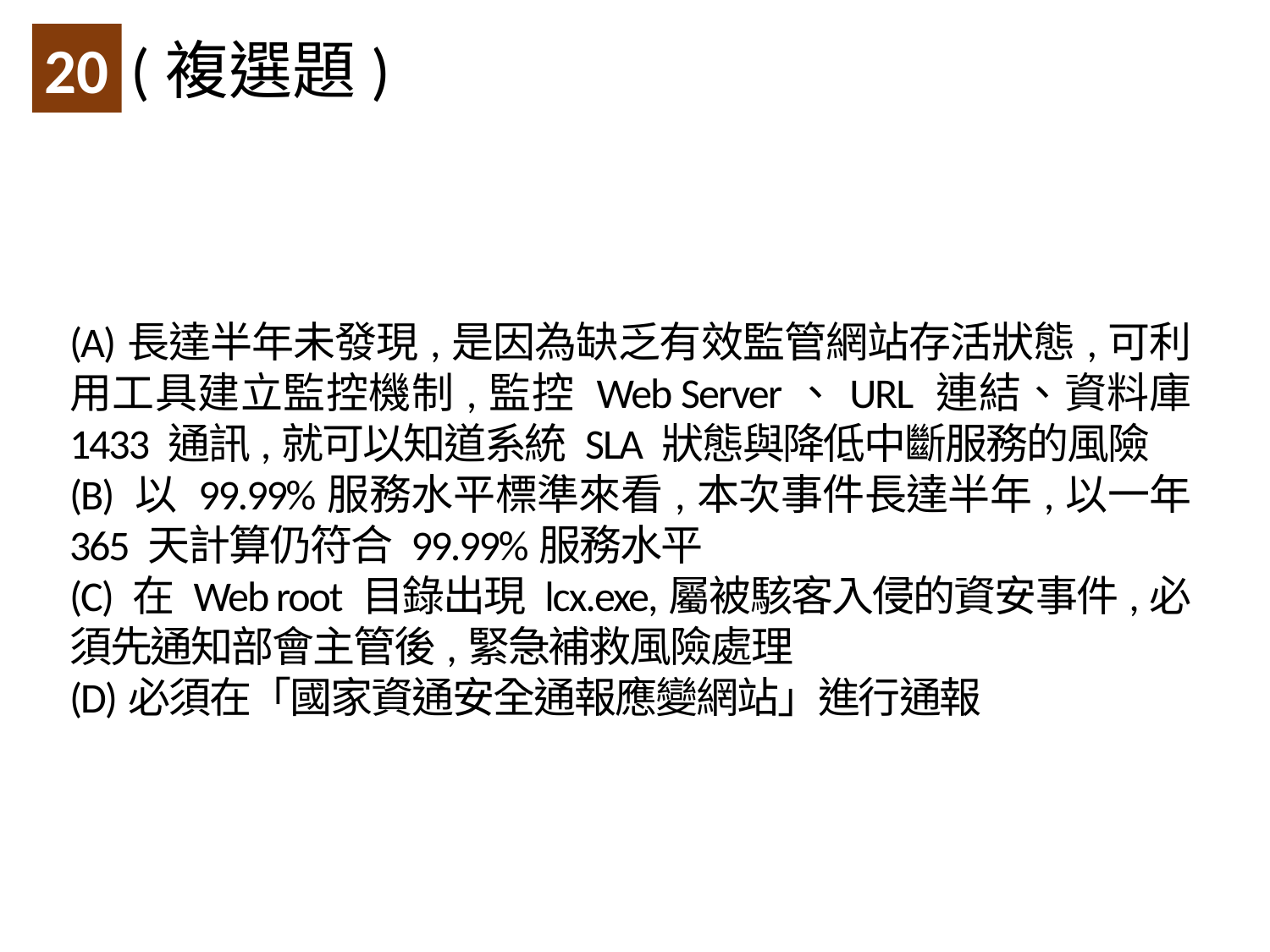

(複選題)
20
(A)長達半年未發現,是因為缺乏有效監管網站存活狀態,可利用工具建立監控機制,監控 Web Server、URL 連結、資料庫 1433 通訊,就可以知道系統 SLA 狀態與降低中斷服務的風險
(B) 以 99.99%服務水平標準來看,本次事件長達半年,以一年 365 天計算仍符合 99.99%服務水平
(C) 在 Web root 目錄出現 lcx.exe,屬被駭客入侵的資安事件,必須先通知部會主管後,緊急補救風險處理
(D)必須在「國家資通安全通報應變網站」進行通報